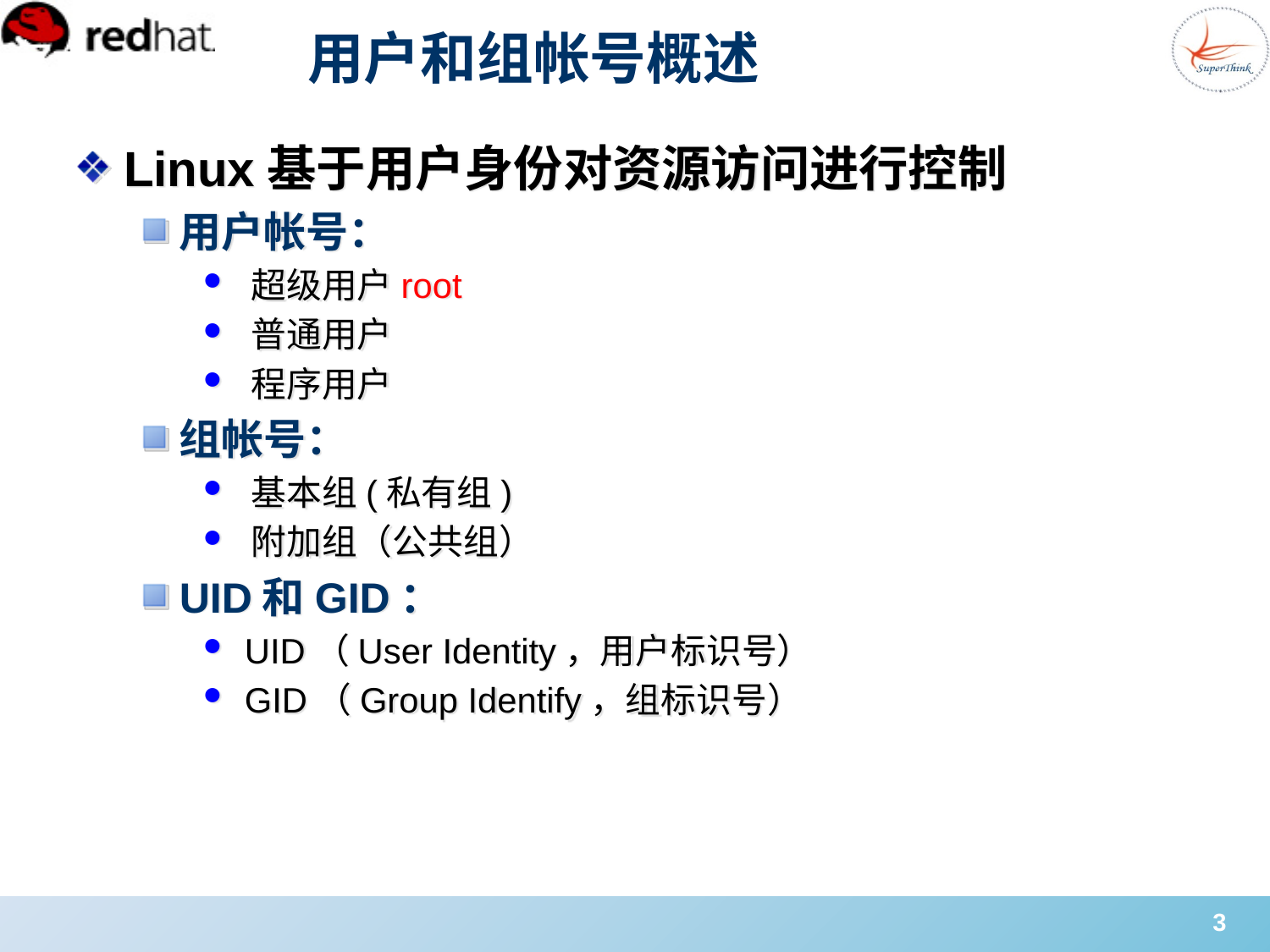

# 用户和组帐号概述
Linux基于用户身份对资源访问进行控制
用户帐号：
 超级用户root
 普通用户
 程序用户
组帐号：
 基本组(私有组)
 附加组（公共组）
UID和GID：
 UID（User Identity，用户标识号）
 GID（Group Identify，组标识号）
3